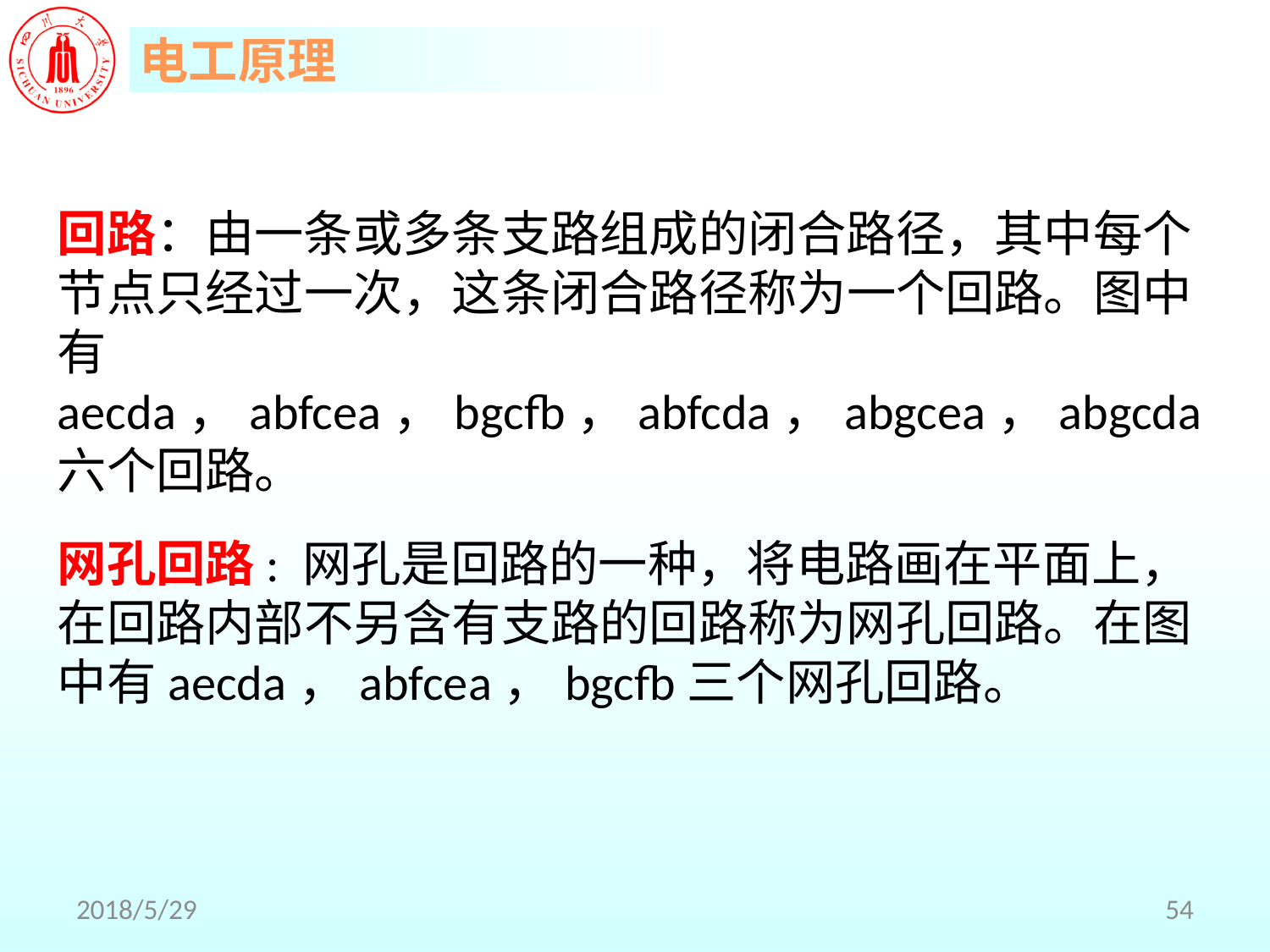

回路：由一条或多条支路组成的闭合路径，其中每个节点只经过一次，这条闭合路径称为一个回路。图中有aecda，abfcea，bgcfb，abfcda，abgcea，abgcda六个回路。
网孔回路: 网孔是回路的一种，将电路画在平面上，在回路内部不另含有支路的回路称为网孔回路。在图中有aecda，abfcea，bgcfb三个网孔回路。
2018/5/29
54